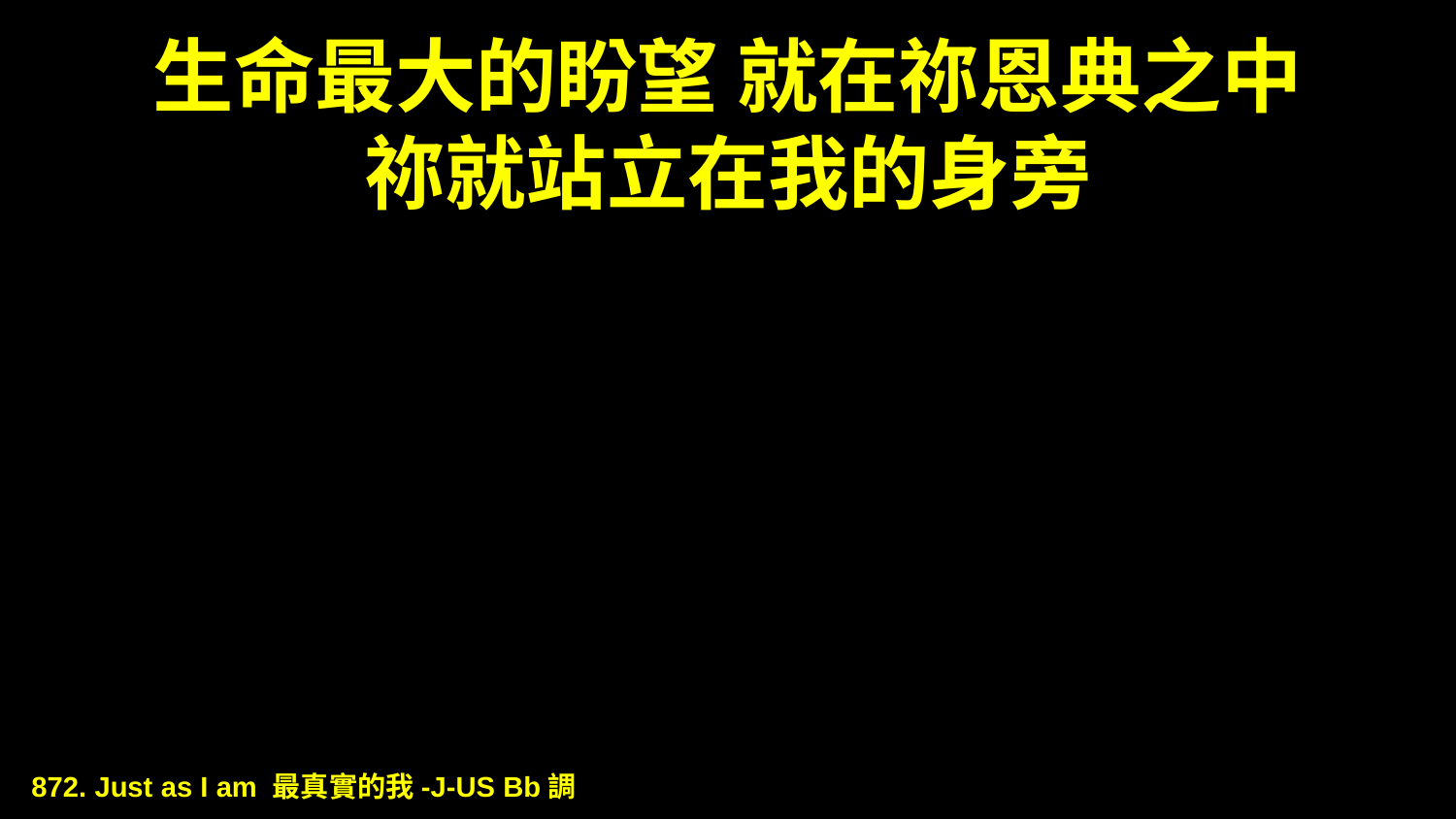

# 生命最大的盼望 就在祢恩典之中 祢就站立在我的身旁
872. Just as I am 最真實的我-J-US Bb調